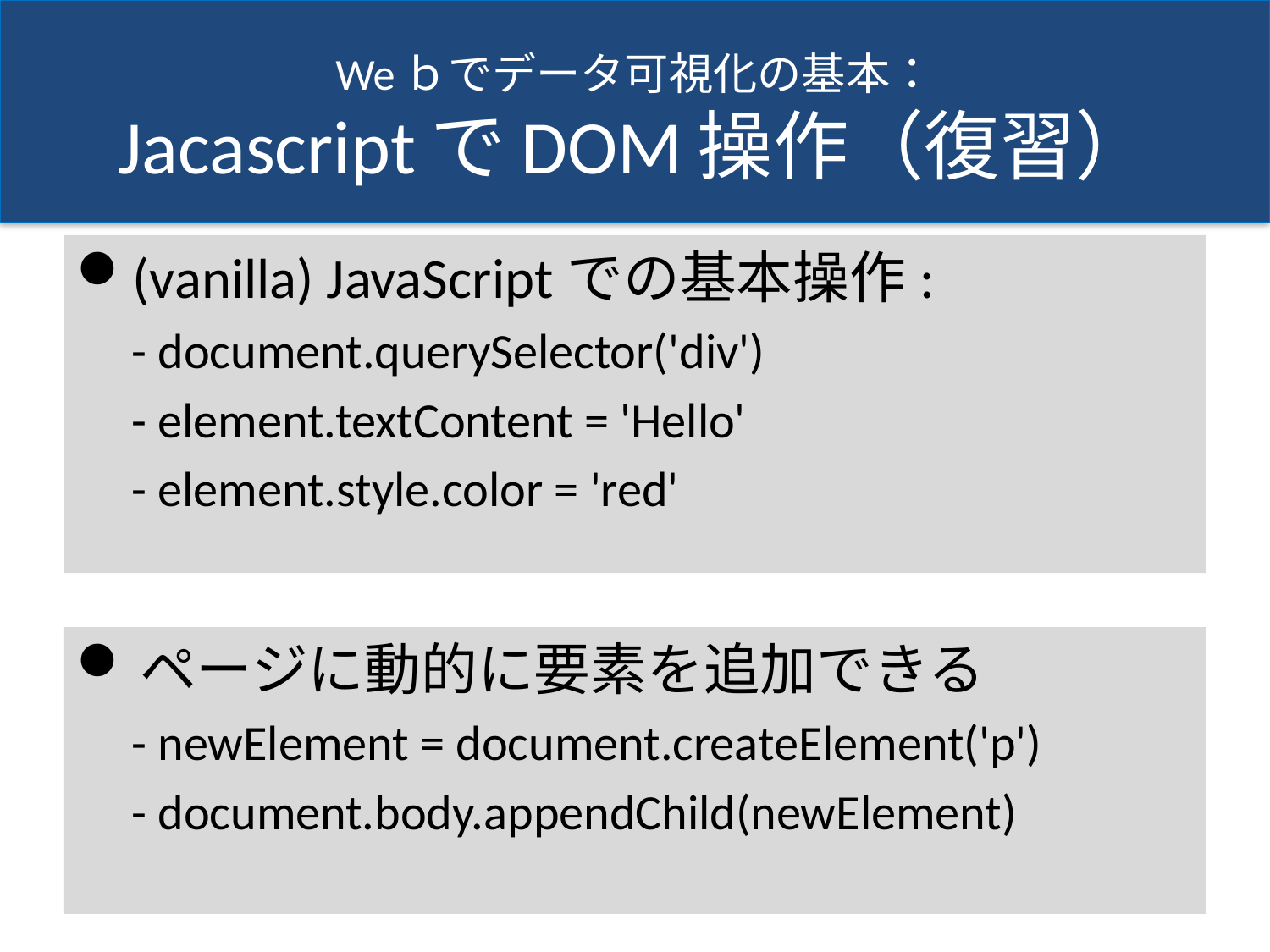

# Weｂでデータ可視化の基本： JacascriptでDOM操作（復習）
(vanilla) JavaScriptでの基本操作:
- document.querySelector('div')
- element.textContent = 'Hello'
- element.style.color = 'red'
ページに動的に要素を追加できる
- newElement = document.createElement('p')
- document.body.appendChild(newElement)